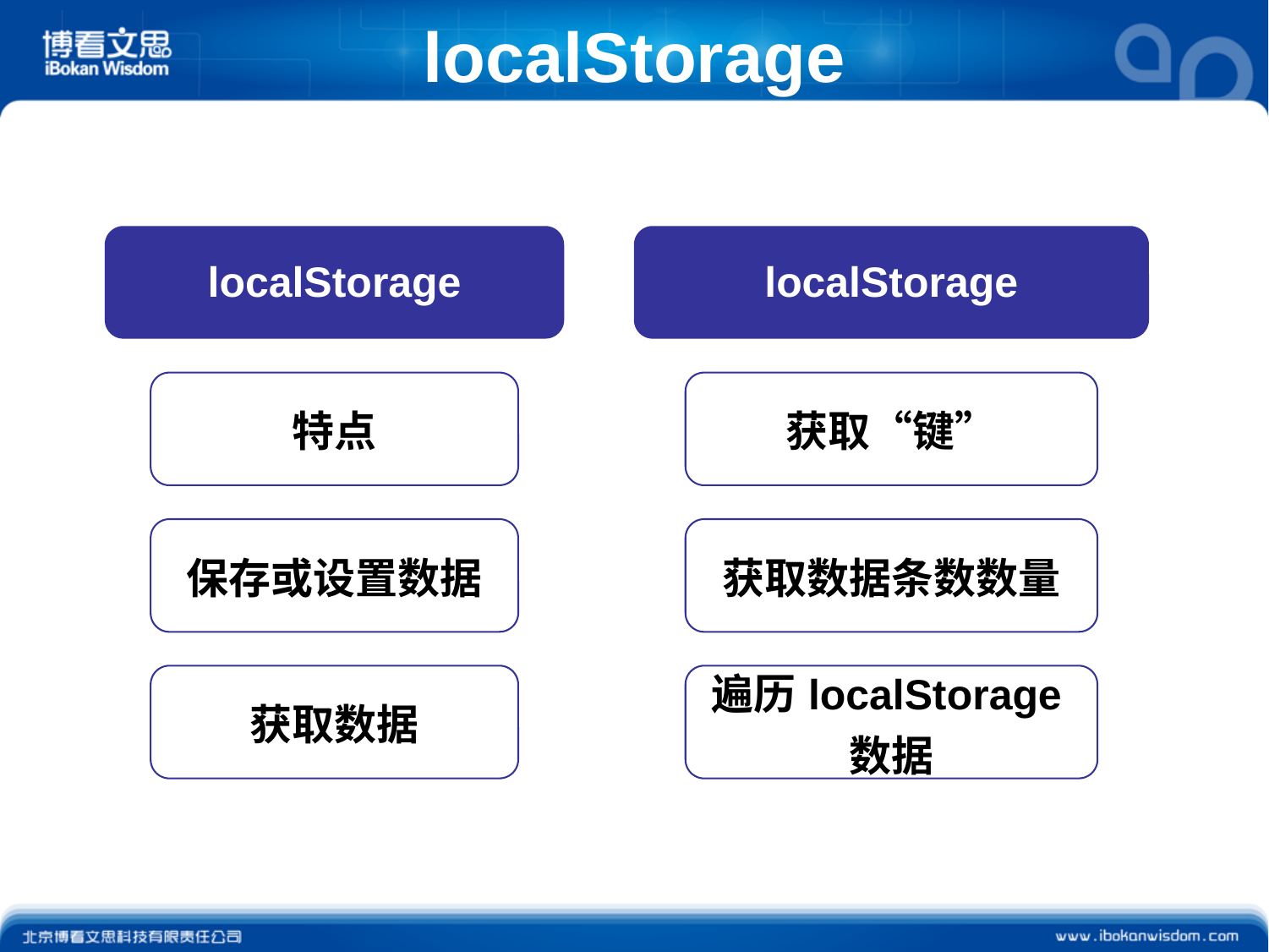

localStorage
localStorage
特点
保存或设置数据
获取数据
localStorage
获取“键”
获取数据条数数量
遍历localStorage数据